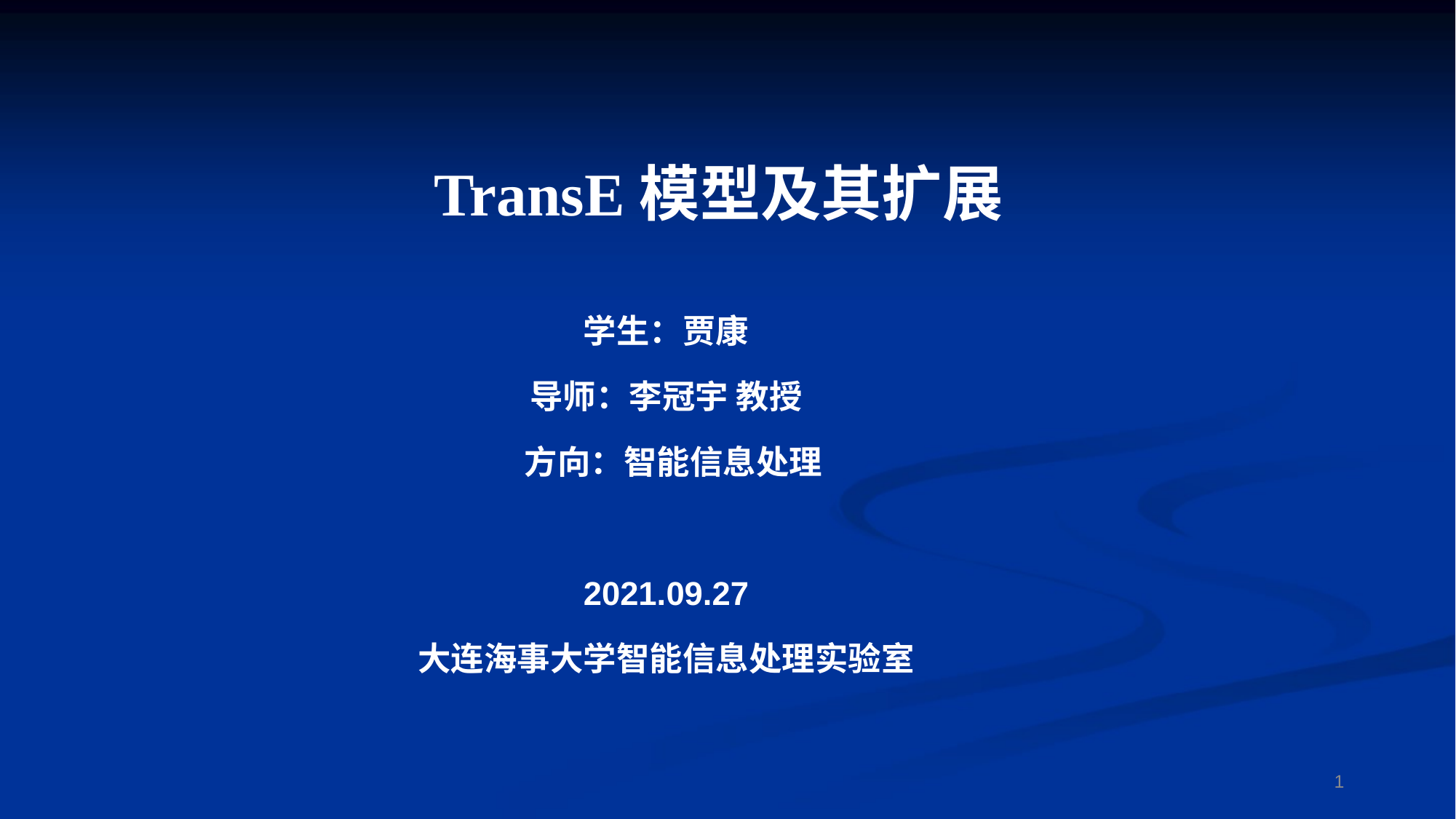

TransE模型及其扩展
学生：贾康
导师：李冠宇 教授
 方向：智能信息处理

2021.09.27
大连海事大学智能信息处理实验室
1